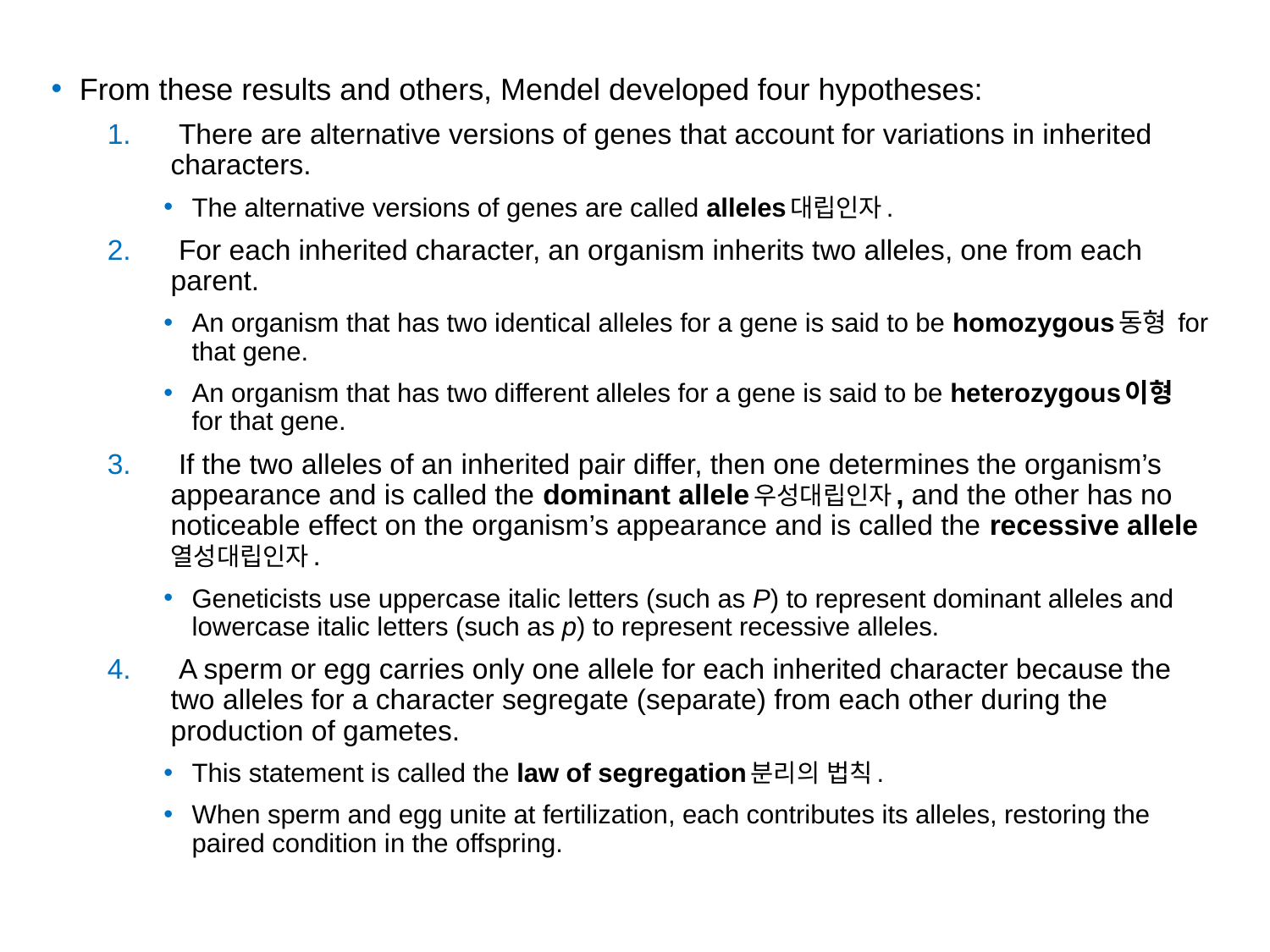

From these results and others, Mendel developed four hypotheses:
 There are alternative versions of genes that account for variations in inherited characters.
The alternative versions of genes are called alleles대립인자.
 For each inherited character, an organism inherits two alleles, one from each parent.
An organism that has two identical alleles for a gene is said to be homozygous동형 for that gene.
An organism that has two different alleles for a gene is said to be heterozygous이형 for that gene.
 If the two alleles of an inherited pair differ, then one determines the organism’s appearance and is called the dominant allele우성대립인자, and the other has no noticeable effect on the organism’s appearance and is called the recessive allele열성대립인자.
Geneticists use uppercase italic letters (such as P) to represent dominant alleles and lowercase italic letters (such as p) to represent recessive alleles.
 A sperm or egg carries only one allele for each inherited character because the two alleles for a character segregate (separate) from each other during the production of gametes.
This statement is called the law of segregation분리의 법칙.
When sperm and egg unite at fertilization, each contributes its alleles, restoring the paired condition in the offspring.